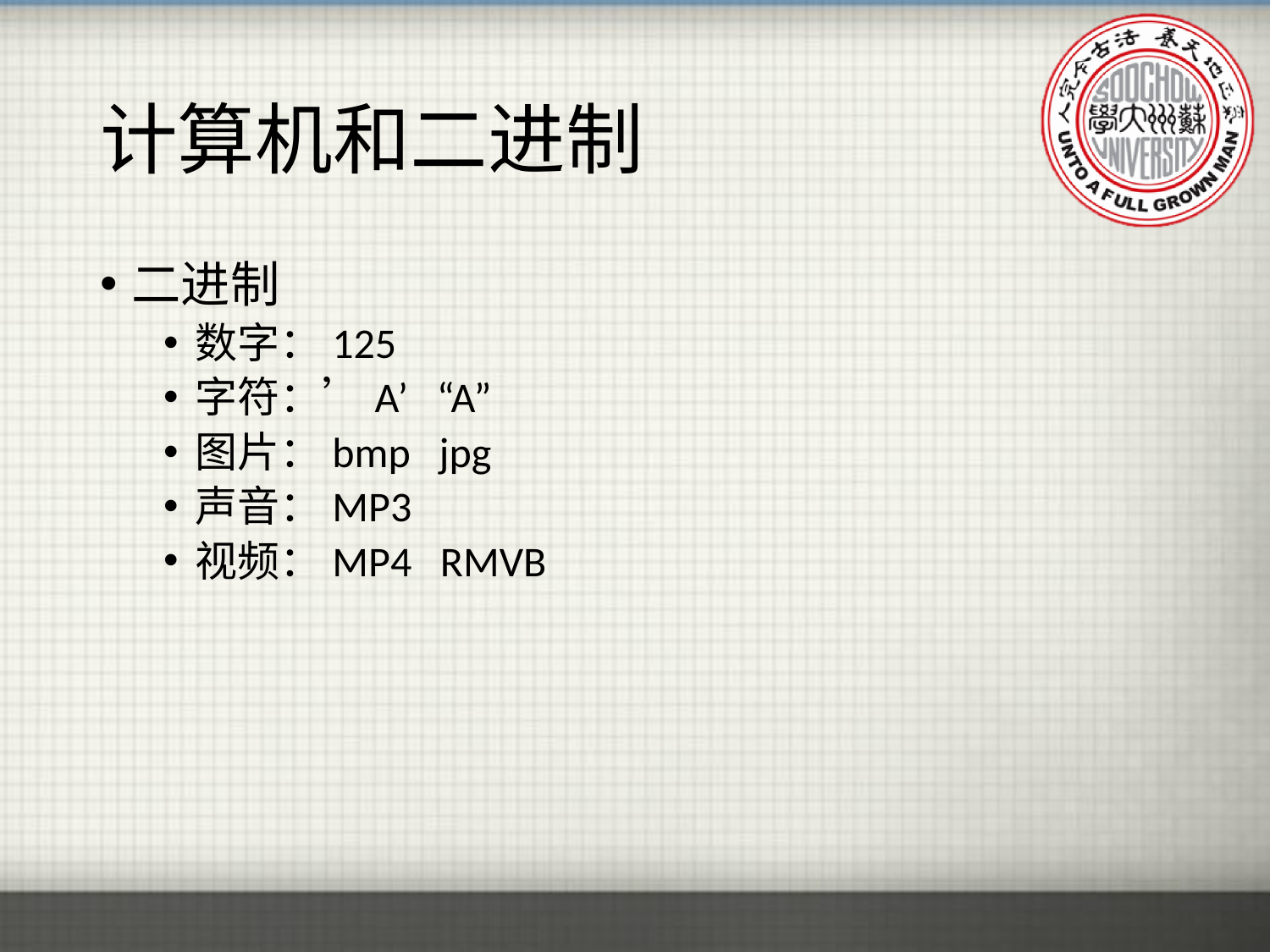

# 计算机和二进制
二进制
数字：125
字符：’A’   “A”
图片：bmp   jpg
声音：MP3
视频：MP4   RMVB